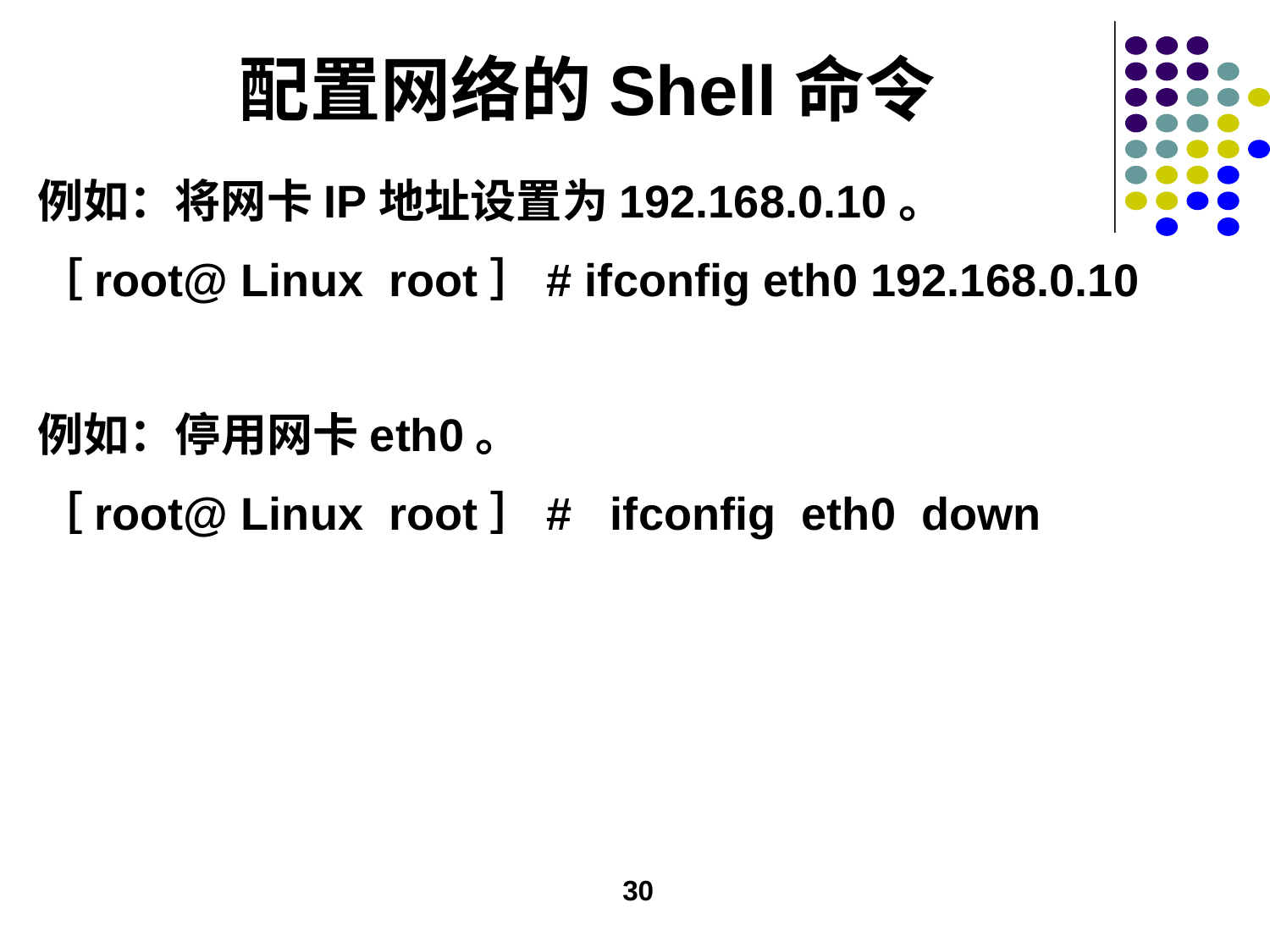

# 配置网络的Shell命令
例如：将网卡IP地址设置为192.168.0.10。
［root@ Linux  root］# ifconfig eth0 192.168.0.10

例如：停用网卡eth0。
［root@ Linux  root］#   ifconfig  eth0  down

30